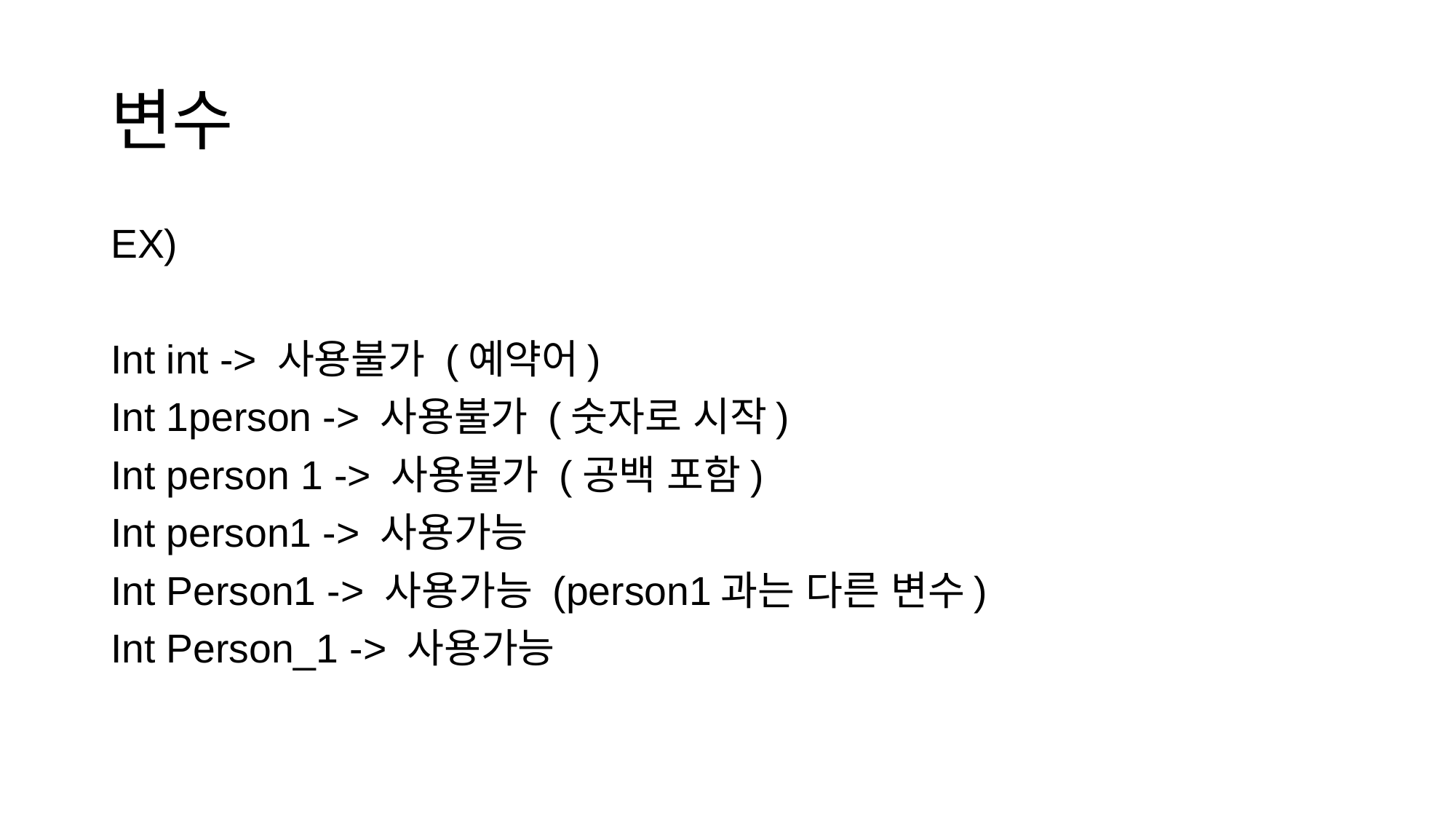

# 변수
EX)

Int int -> 사용불가 (예약어)
Int 1person -> 사용불가 (숫자로 시작)
Int person 1 -> 사용불가 (공백 포함)
Int person1 -> 사용가능
Int Person1 -> 사용가능 (person1과는 다른 변수)
Int Person_1 -> 사용가능